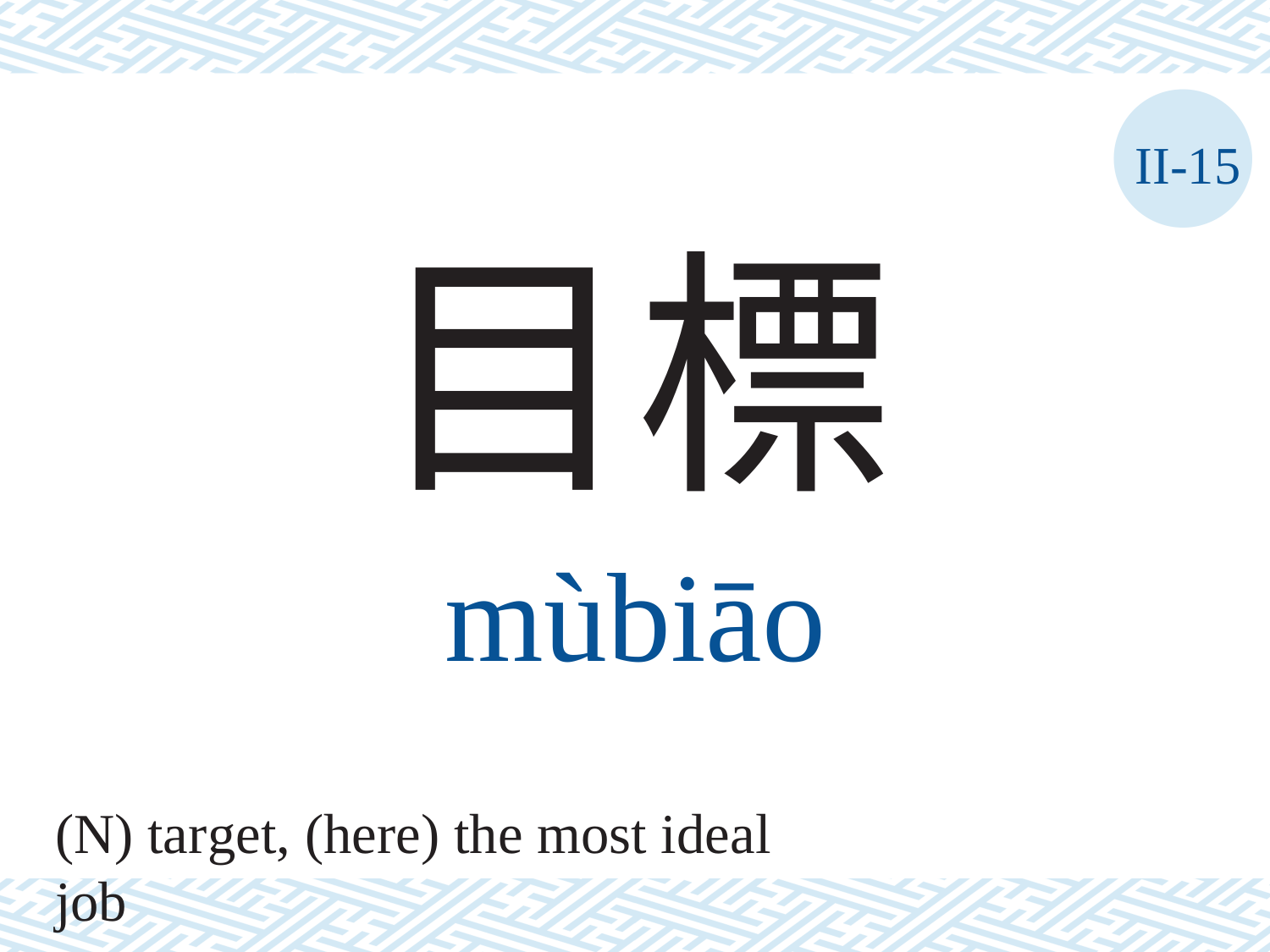

II-15
目標
mùbiāo
(N) target, (here) the most ideal job